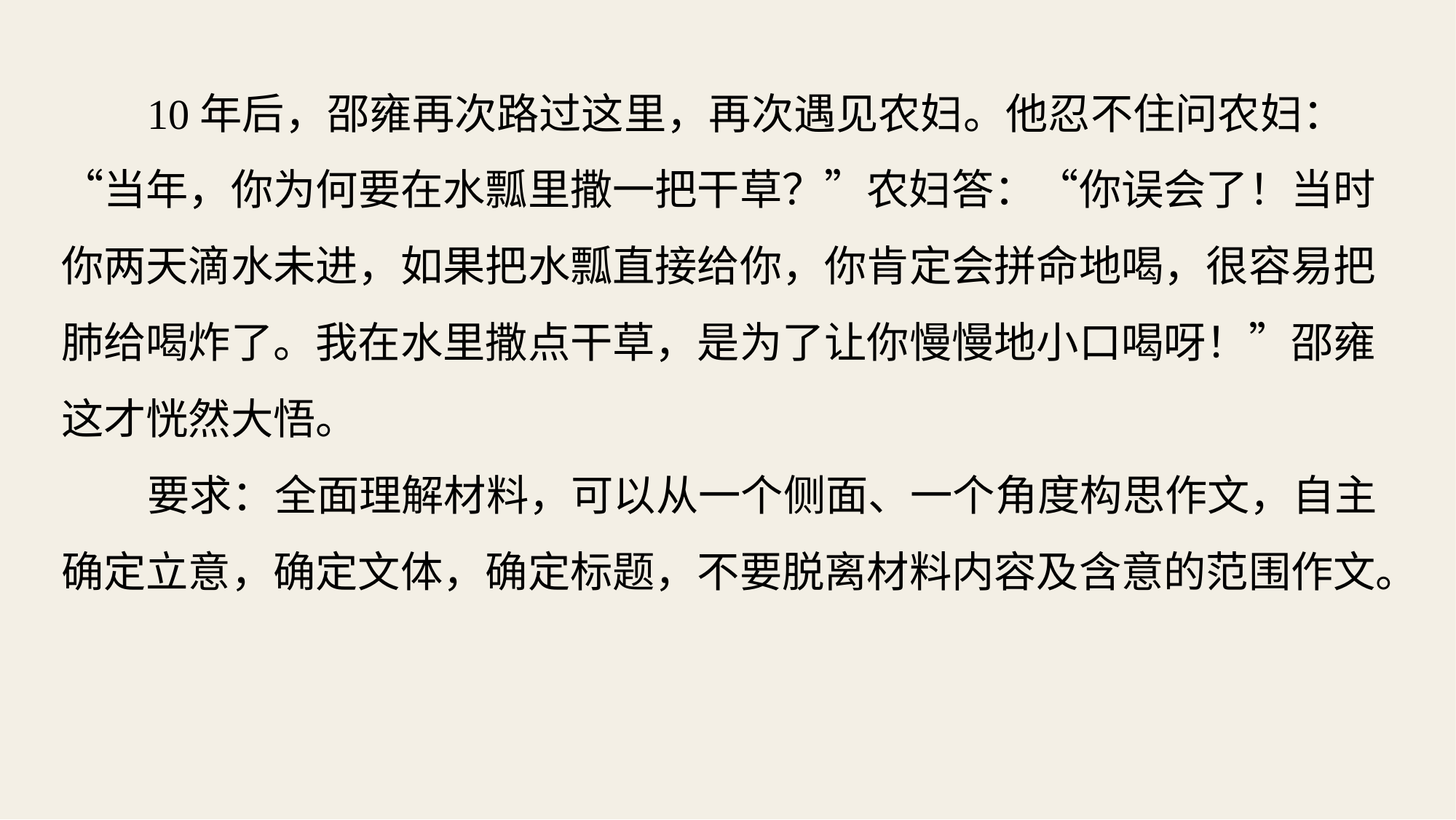

10年后，邵雍再次路过这里，再次遇见农妇。他忍不住问农妇：“当年，你为何要在水瓢里撒一把干草？”农妇答：“你误会了！当时你两天滴水未进，如果把水瓢直接给你，你肯定会拼命地喝，很容易把肺给喝炸了。我在水里撒点干草，是为了让你慢慢地小口喝呀！”邵雍这才恍然大悟。
要求：全面理解材料，可以从一个侧面、一个角度构思作文，自主确定立意，确定文体，确定标题，不要脱离材料内容及含意的范围作文。